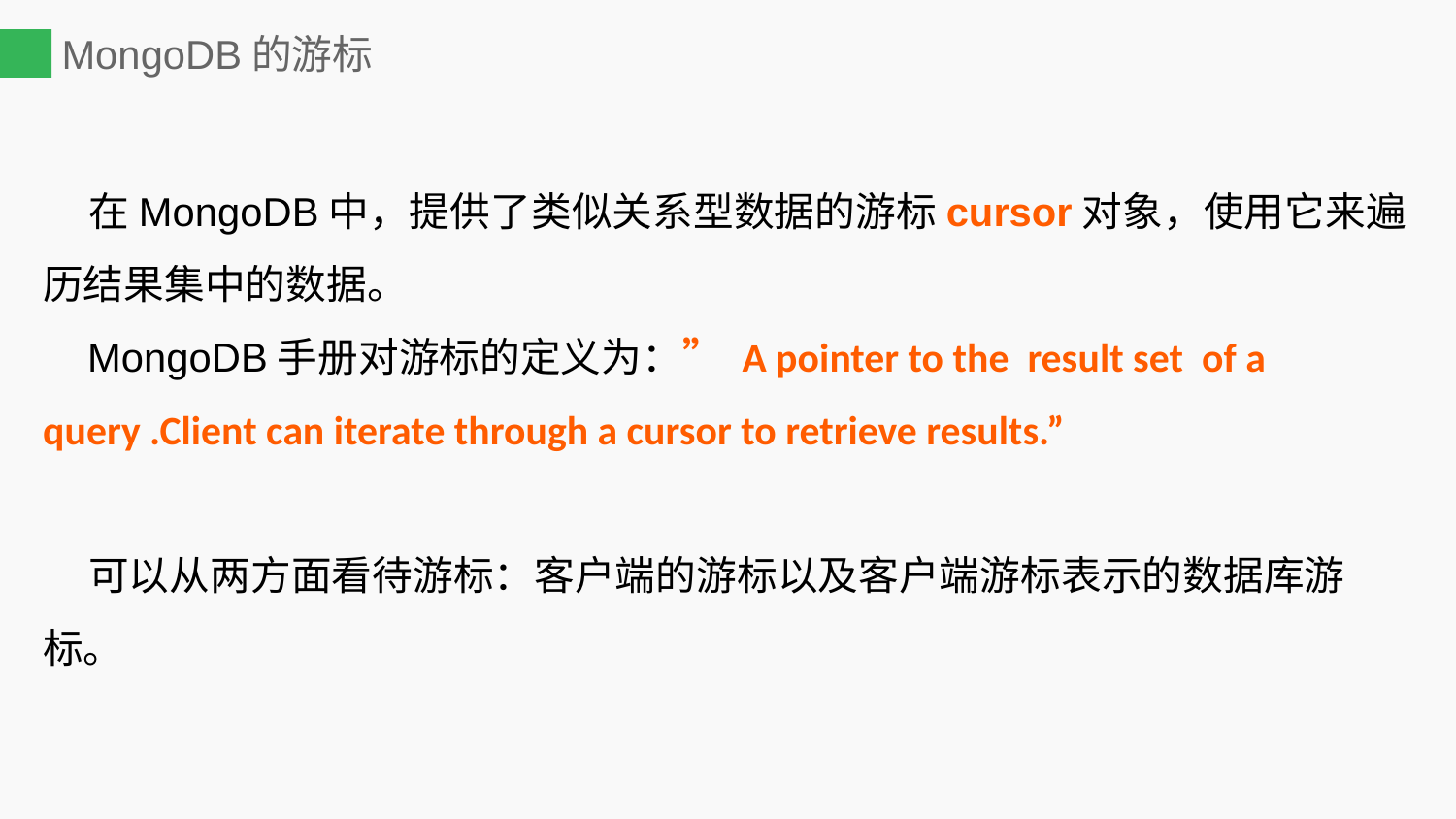

# MongoDB的游标
    在MongoDB中，提供了类似关系型数据的游标cursor对象，使用它来遍历结果集中的数据。
    MongoDB手册对游标的定义为：” A pointer to the  result set  of a query .Client can iterate through a cursor to retrieve results.”

    可以从两方面看待游标：客户端的游标以及客户端游标表示的数据库游标。